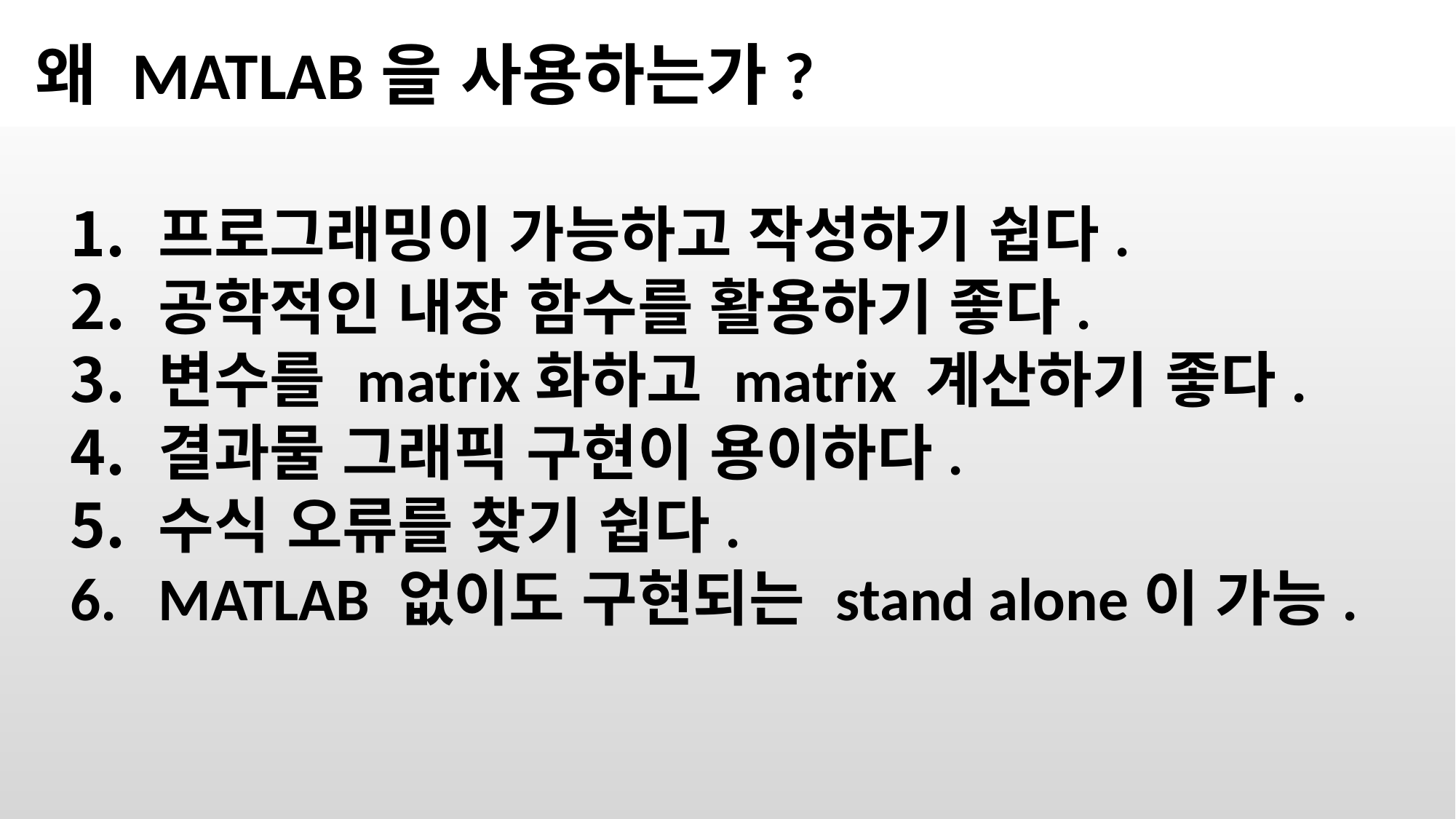

왜 MATLAB을 사용하는가?
프로그래밍이 가능하고 작성하기 쉽다.
공학적인 내장 함수를 활용하기 좋다.
변수를 matrix화하고 matrix 계산하기 좋다.
결과물 그래픽 구현이 용이하다.
수식 오류를 찾기 쉽다.
MATLAB 없이도 구현되는 stand alone이 가능.